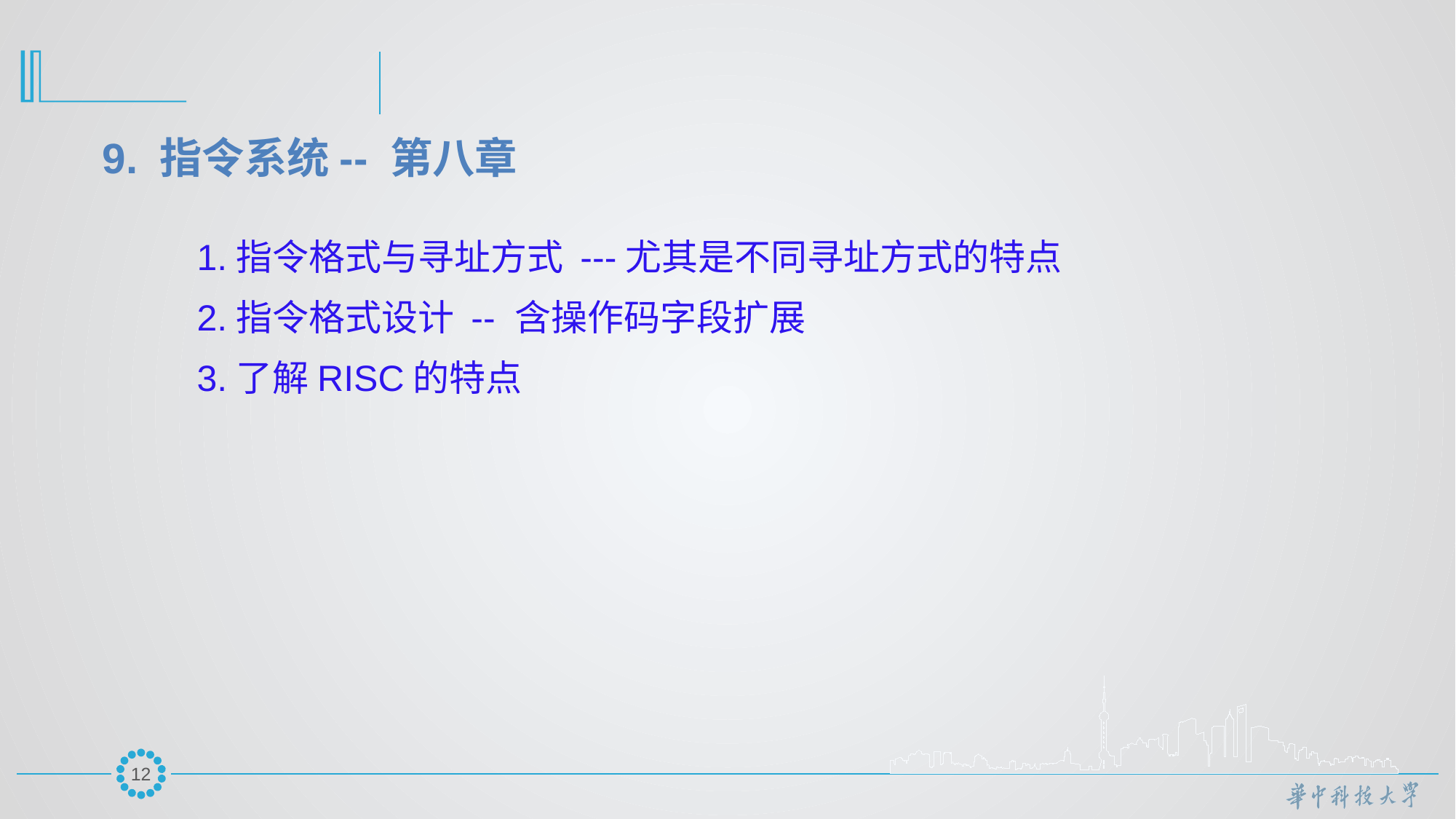

9. 指令系统-- 第八章
1.指令格式与寻址方式 ---尤其是不同寻址方式的特点
2.指令格式设计 -- 含操作码字段扩展
3.了解RISC的特点
12